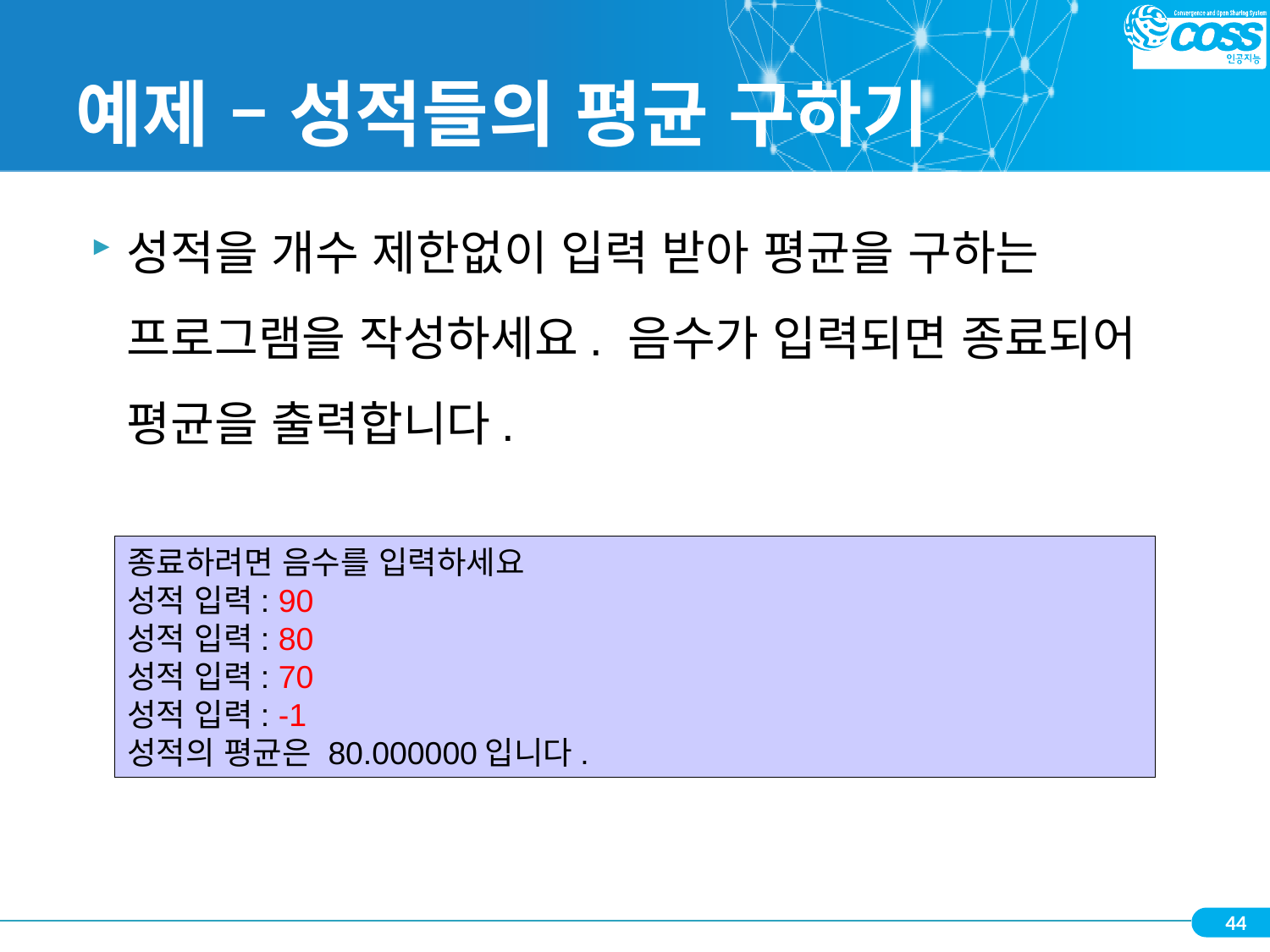

# 예제 – 성적들의 평균 구하기
성적을 개수 제한없이 입력 받아 평균을 구하는 프로그램을 작성하세요. 음수가 입력되면 종료되어 평균을 출력합니다.
종료하려면 음수를 입력하세요
성적 입력: 90
성적 입력: 80
성적 입력: 70
성적 입력: -1
성적의 평균은 80.000000입니다.